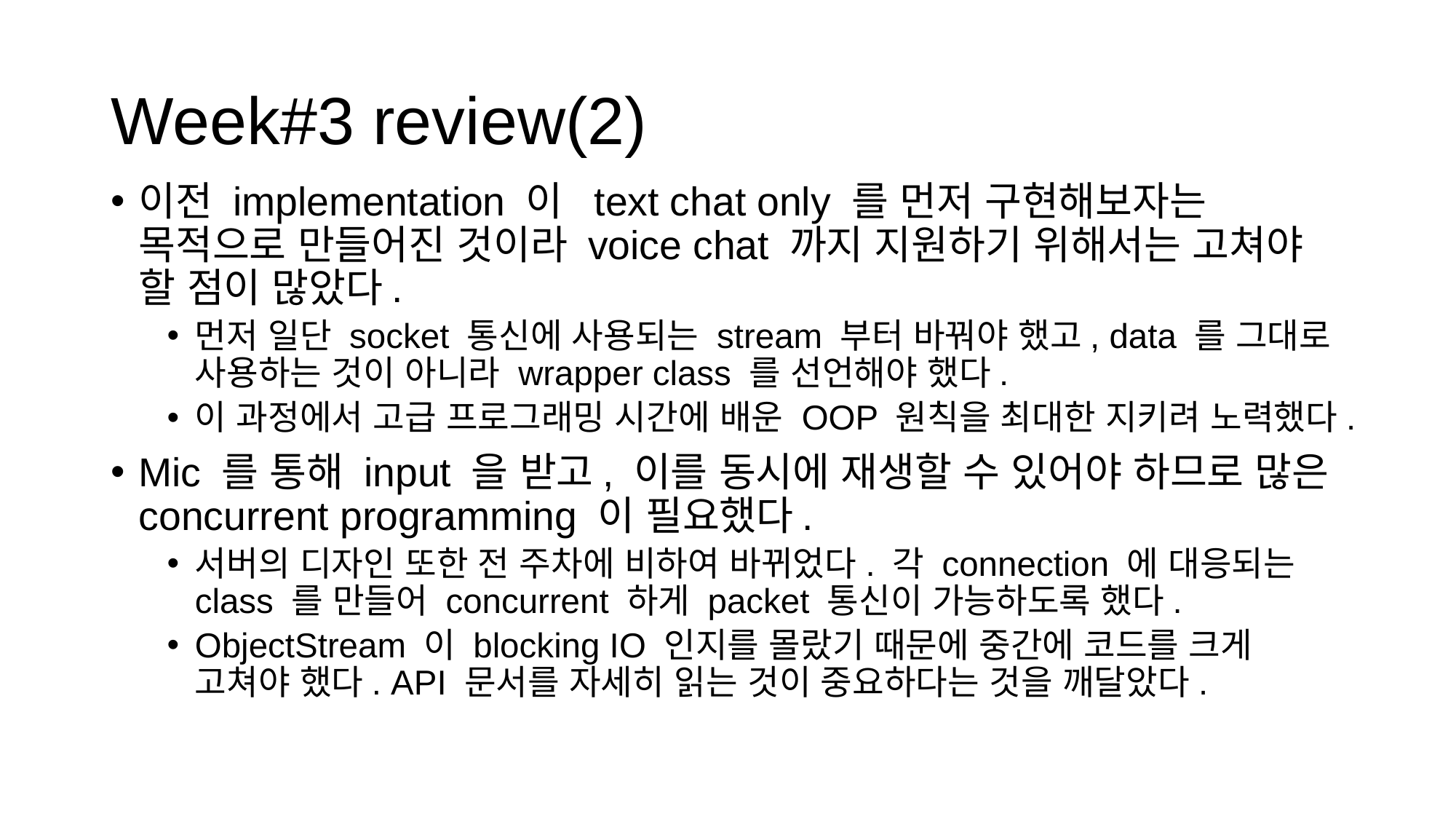

# Week#3 review(2)
이전 implementation 이  text chat only 를 먼저 구현해보자는 목적으로 만들어진 것이라 voice chat 까지 지원하기 위해서는 고쳐야 할 점이 많았다.
먼저 일단 socket 통신에 사용되는 stream 부터 바꿔야 했고, data 를 그대로 사용하는 것이 아니라 wrapper class 를 선언해야 했다.
이 과정에서 고급 프로그래밍 시간에 배운 OOP 원칙을 최대한 지키려 노력했다.
Mic 를 통해 input 을 받고, 이를 동시에 재생할 수 있어야 하므로 많은 concurrent programming 이 필요했다.
서버의 디자인 또한 전 주차에 비하여 바뀌었다. 각 connection 에 대응되는 class 를 만들어 concurrent 하게 packet 통신이 가능하도록 했다.
ObjectStream 이 blocking IO 인지를 몰랐기 때문에 중간에 코드를 크게 고쳐야 했다. API 문서를 자세히 읽는 것이 중요하다는 것을 깨달았다.